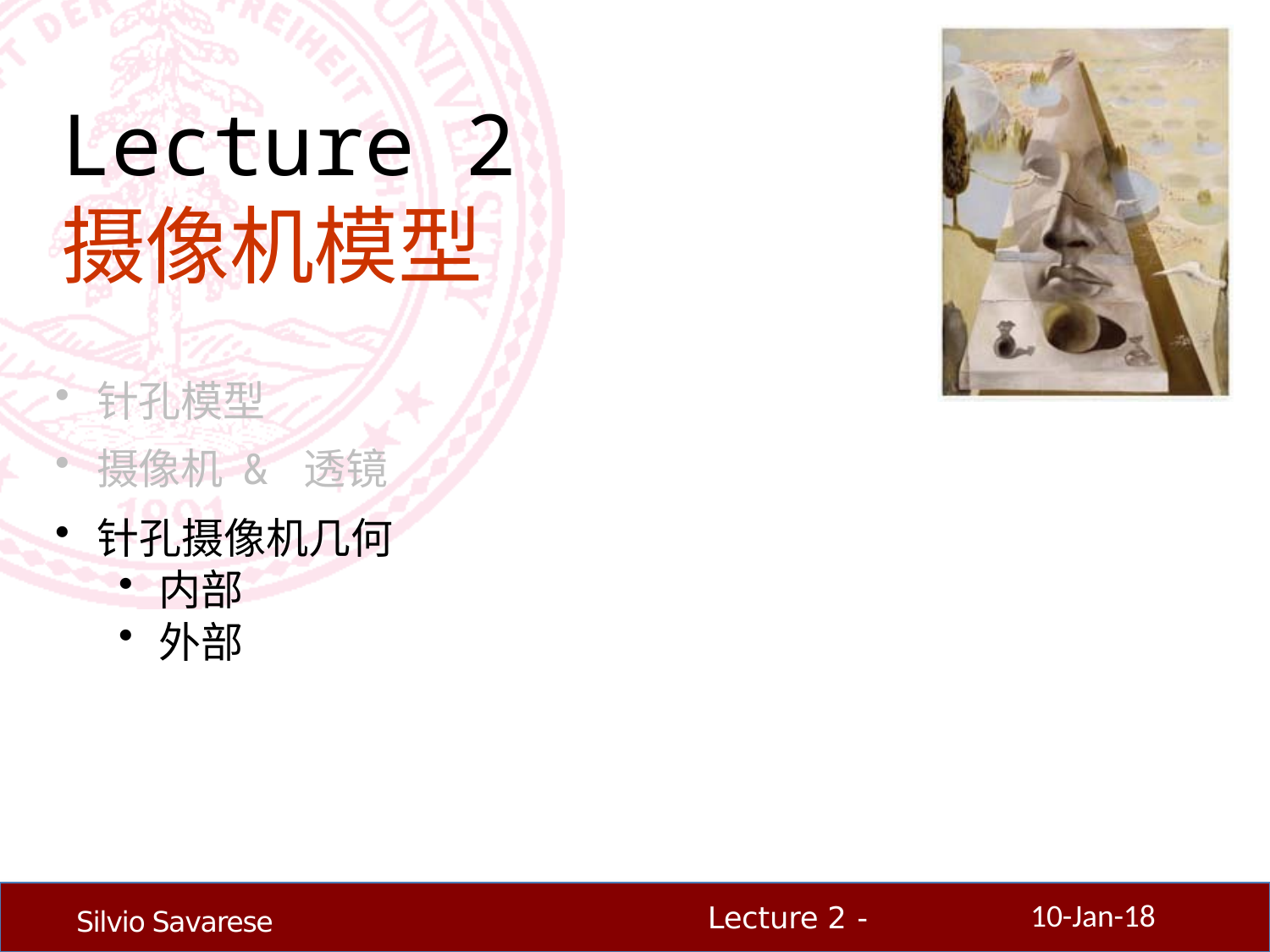

# Lecture 2 摄像机模型
针孔模型
摄像机 & 透镜
针孔摄像机几何
内部
外部

10-Jan-18
Lecture 2 -
Silvio Savarese